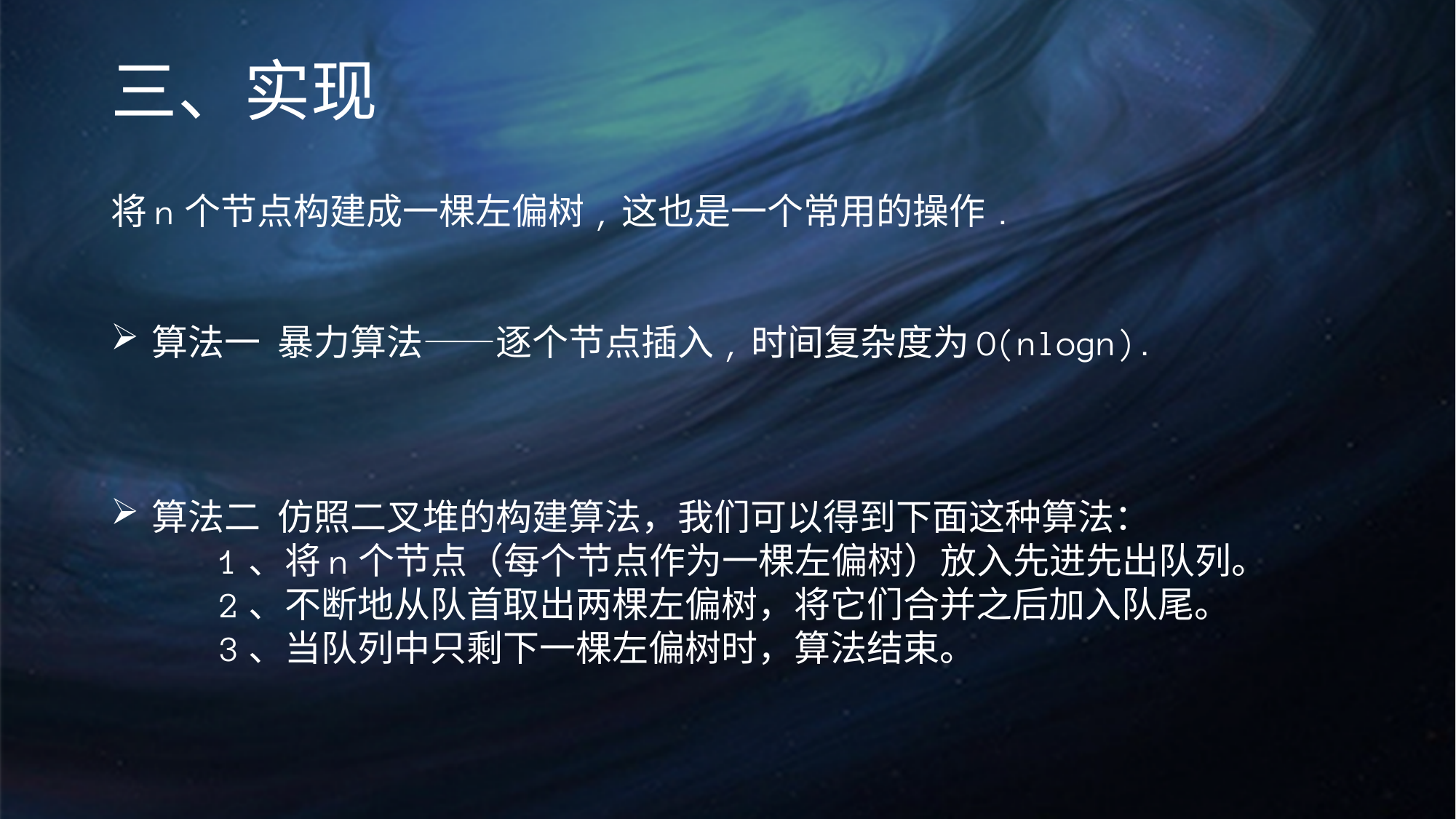

# 三、实现
将n个节点构建成一棵左偏树,这也是一个常用的操作.

算法一  暴力算法——逐个节点插入,时间复杂度为O(nlogn).

算法二  仿照二叉堆的构建算法，我们可以得到下面这种算法：
	1、将n个节点（每个节点作为一棵左偏树）放入先进先出队列。
	2、不断地从队首取出两棵左偏树，将它们合并之后加入队尾。
	3、当队列中只剩下一棵左偏树时，算法结束。